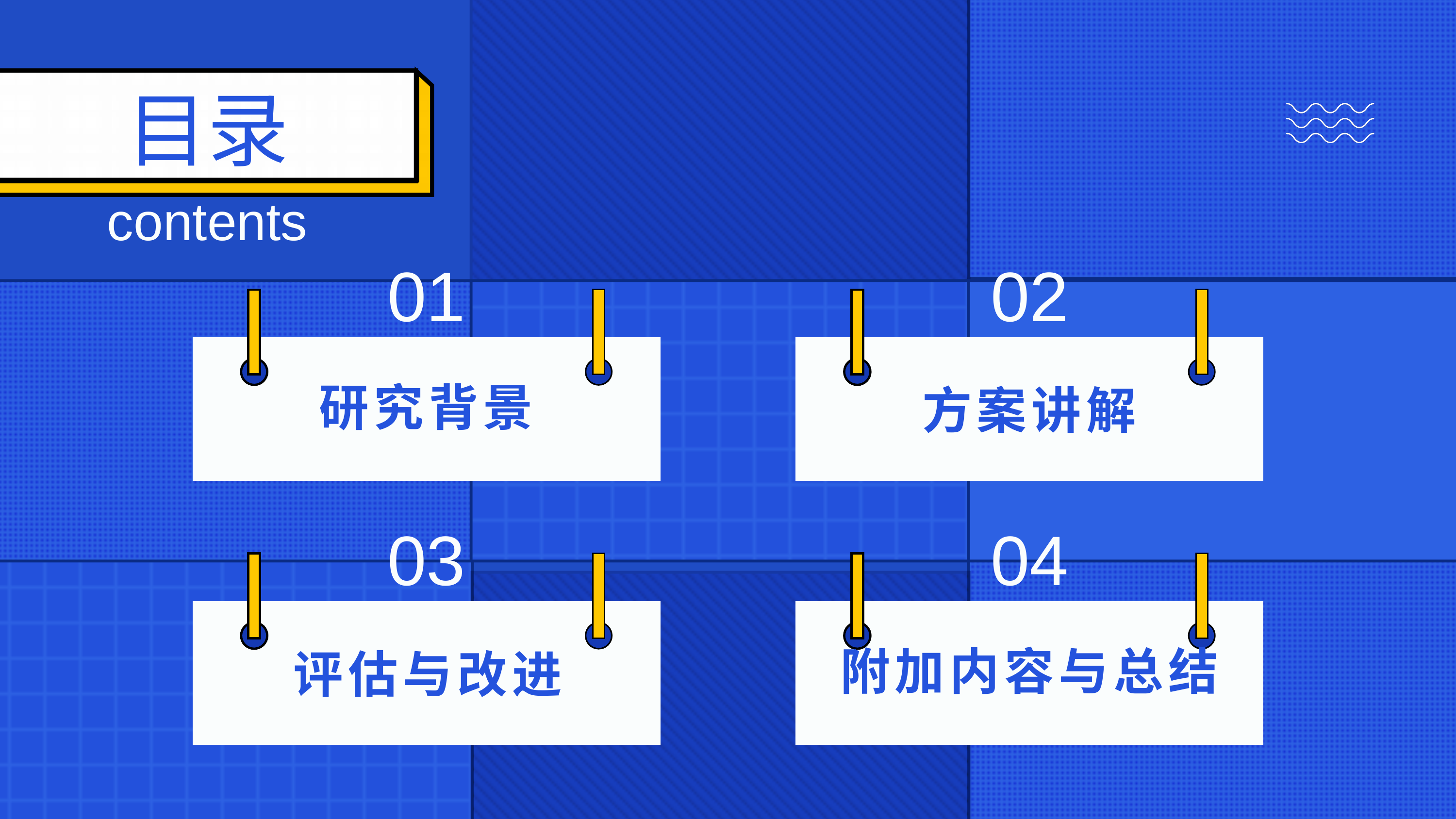

目录

contents
01
02

研究背景
方案讲解
03
04

附加内容与总结
评估与改进